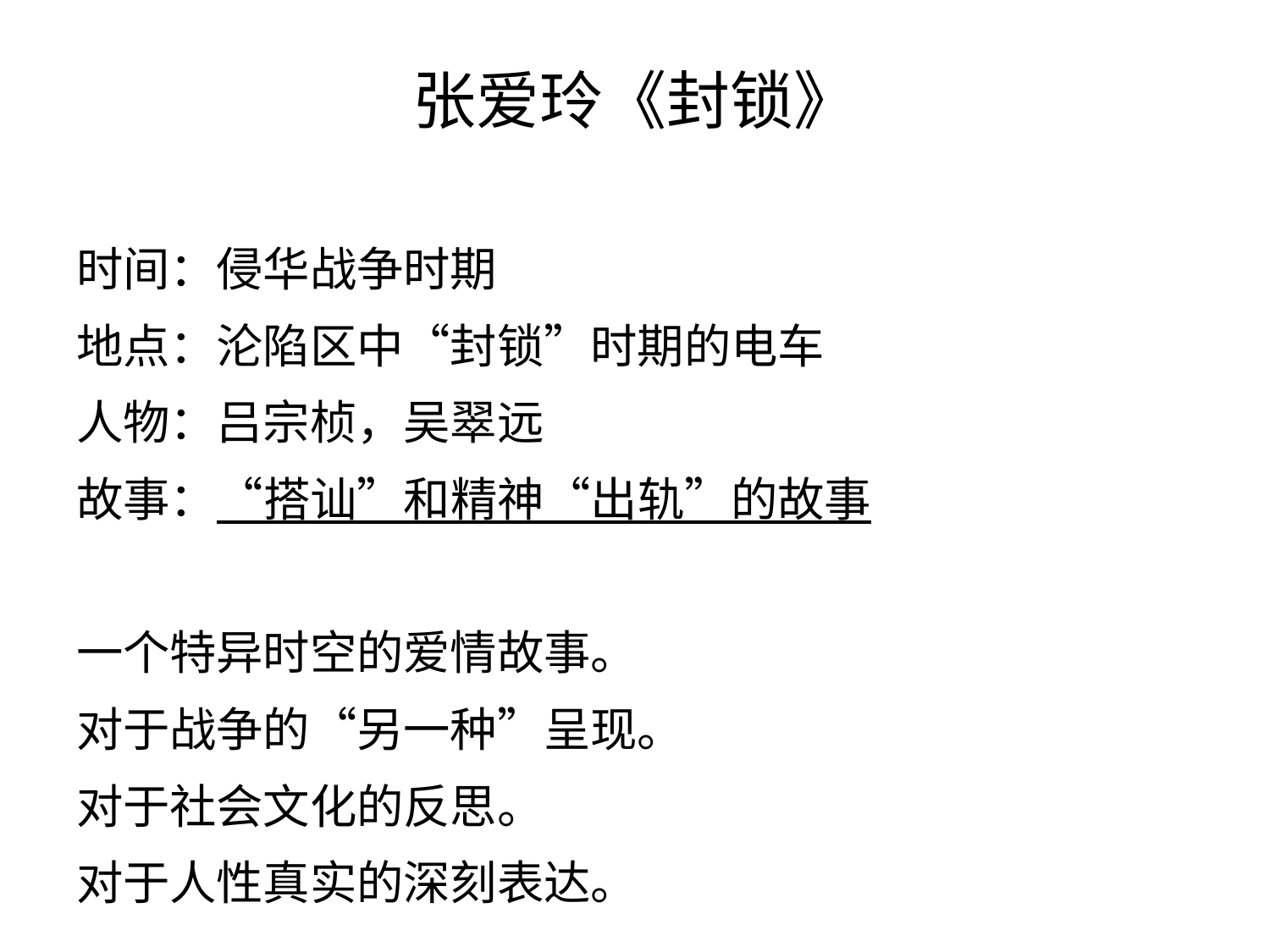

# 张爱玲《封锁》
时间：侵华战争时期
地点：沦陷区中“封锁”时期的电车
人物：吕宗桢，吴翠远
故事：“搭讪”和精神“出轨”的故事

一个特异时空的爱情故事。
对于战争的“另一种”呈现。
对于社会文化的反思。
对于人性真实的深刻表达。